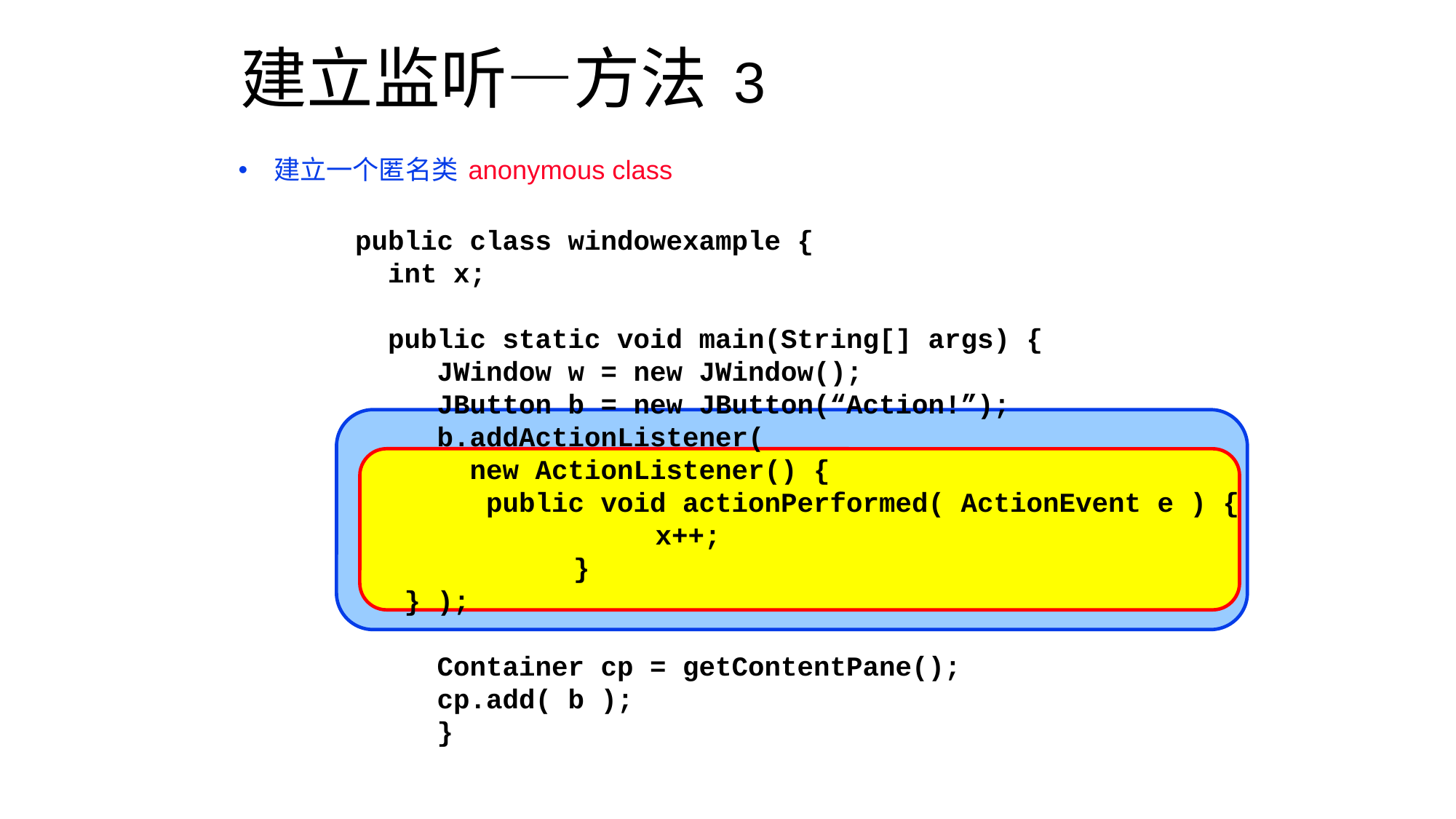

建立监听—方法 3
建立一个匿名类 anonymous class

public class windowexample {
  int x;
  public static void main(String[] args) {
     JWindow w = new JWindow();
     JButton b = new JButton(“Action!”);
     b.addActionListener(
       new ActionListener() {
        public void actionPerformed( ActionEvent e ) {
		     x++;
		}
   } );
     Container cp = getContentPane();
     cp.add( b );
     }